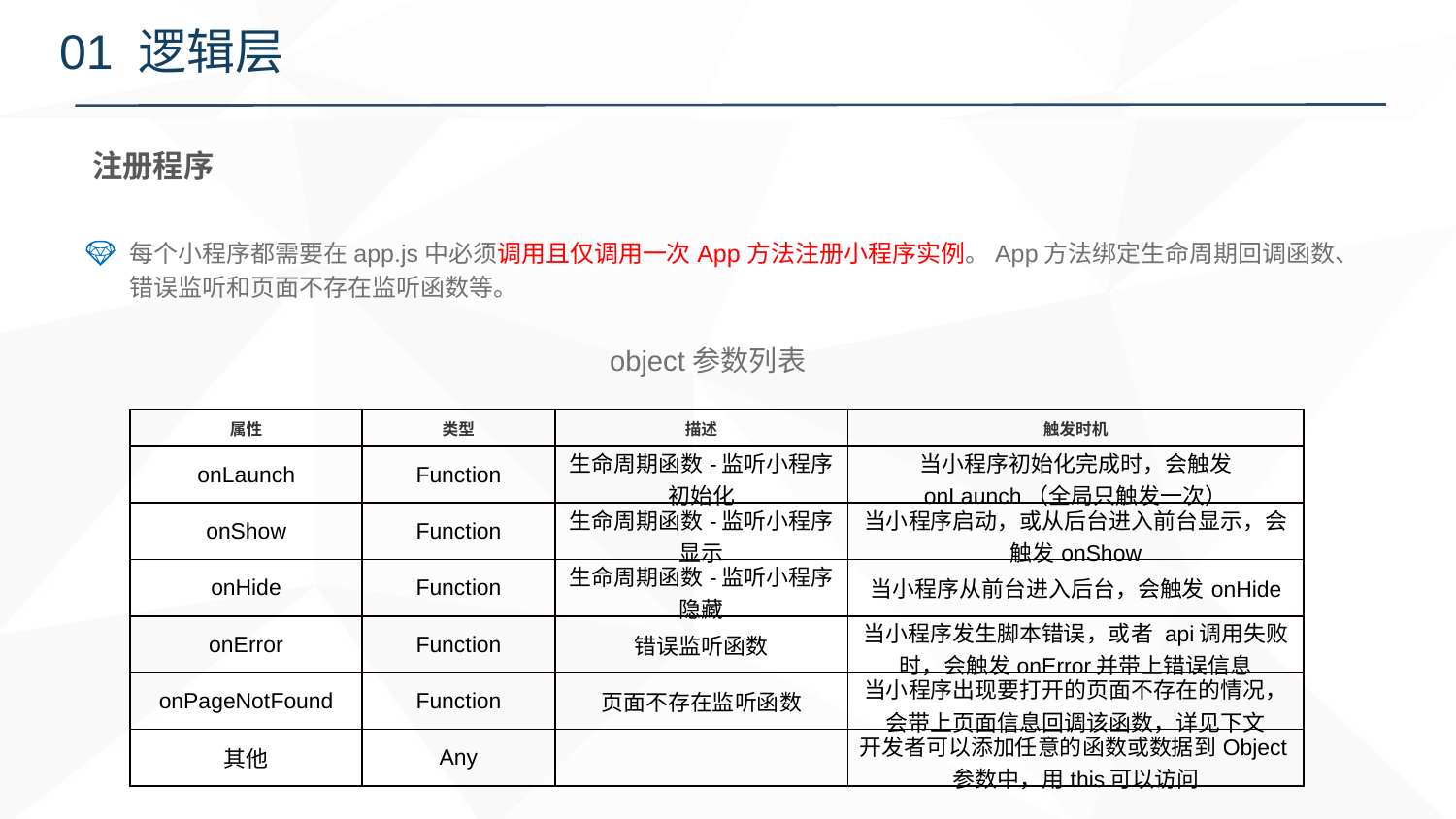

# 01 逻辑层
注册程序
每个小程序都需要在app.js中必须调用且仅调用一次App方法注册小程序实例。App方法绑定生命周期回调函数、错误监听和页面不存在监听函数等。

 object参数列表
| 属性 | 类型 | 描述 | 触发时机 |
| --- | --- | --- | --- |
| onLaunch | Function | 生命周期函数-监听小程序初始化 | 当小程序初始化完成时，会触发 onLaunch（全局只触发一次） |
| onShow | Function | 生命周期函数-监听小程序显示 | 当小程序启动，或从后台进入前台显示，会触发onShow |
| onHide | Function | 生命周期函数-监听小程序隐藏 | 当小程序从前台进入后台，会触发onHide |
| onError | Function | 错误监听函数 | 当小程序发生脚本错误，或者 api调用失败时，会触发onError并带上错误信息 |
| onPageNotFound | Function | 页面不存在监听函数 | 当小程序出现要打开的页面不存在的情况，会带上页面信息回调该函数，详见下文 |
| 其他 | Any |  | 开发者可以添加任意的函数或数据到Object参数中，用this可以访问 |